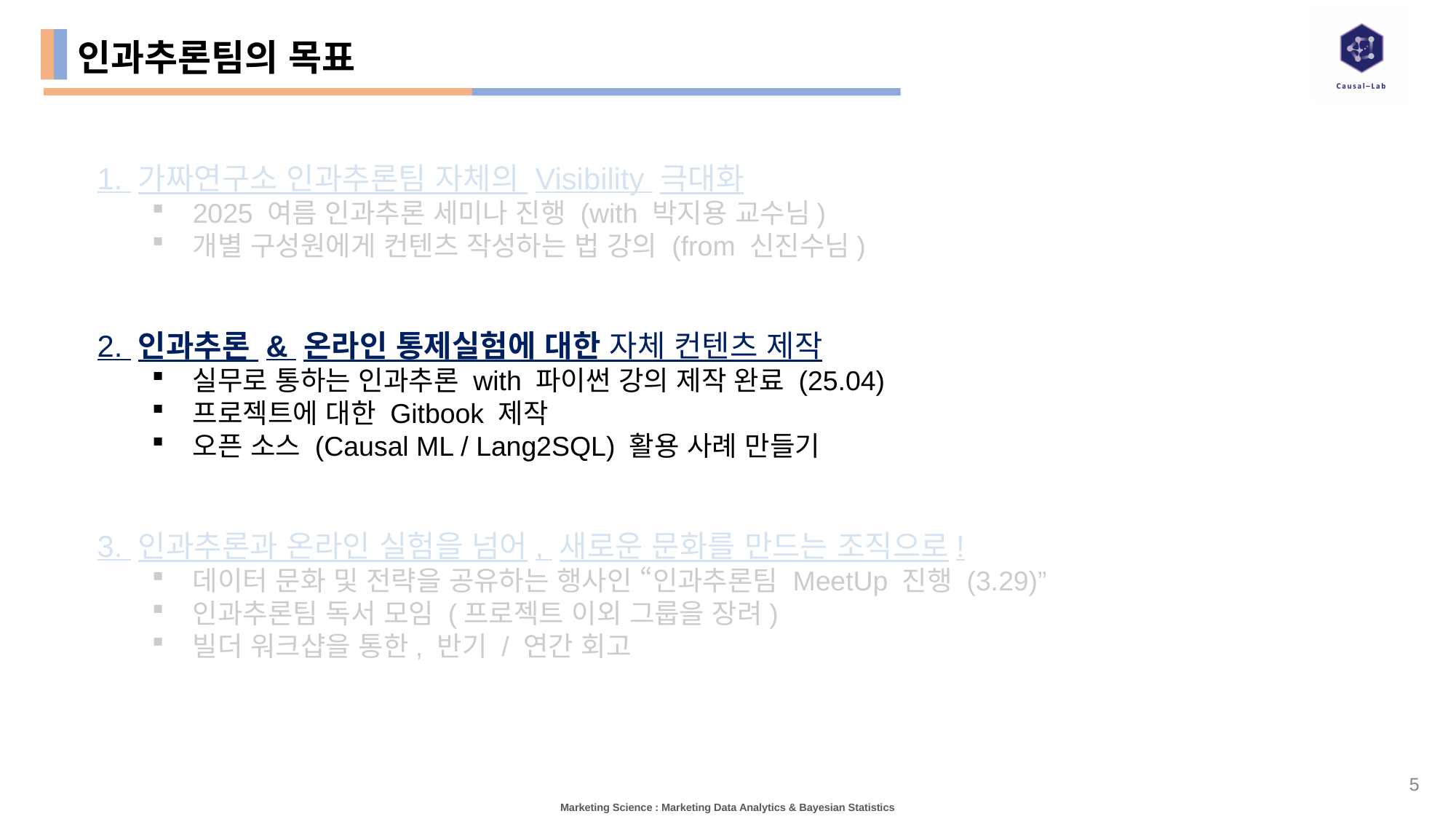

# 인과추론팀의 목표

1. 가짜연구소 인과추론팀 자체의 Visibility 극대화
2025 여름 인과추론 세미나 진행 (with 박지용 교수님)
개별 구성원에게 컨텐츠 작성하는 법 강의 (from 신진수님)

2. 인과추론 & 온라인 통제실험에 대한 자체 컨텐츠 제작
실무로 통하는 인과추론 with 파이썬 강의 제작 완료 (25.04)
프로젝트에 대한 Gitbook 제작
오픈 소스 (Causal ML / Lang2SQL) 활용 사례 만들기

3. 인과추론과 온라인 실험을 넘어, 새로운 문화를 만드는 조직으로!
데이터 문화 및 전략을 공유하는 행사인 “인과추론팀 MeetUp 진행 (3.29)”
인과추론팀 독서 모임 (프로젝트 이외 그룹을 장려)
빌더 워크샵을 통한, 반기 / 연간 회고

5